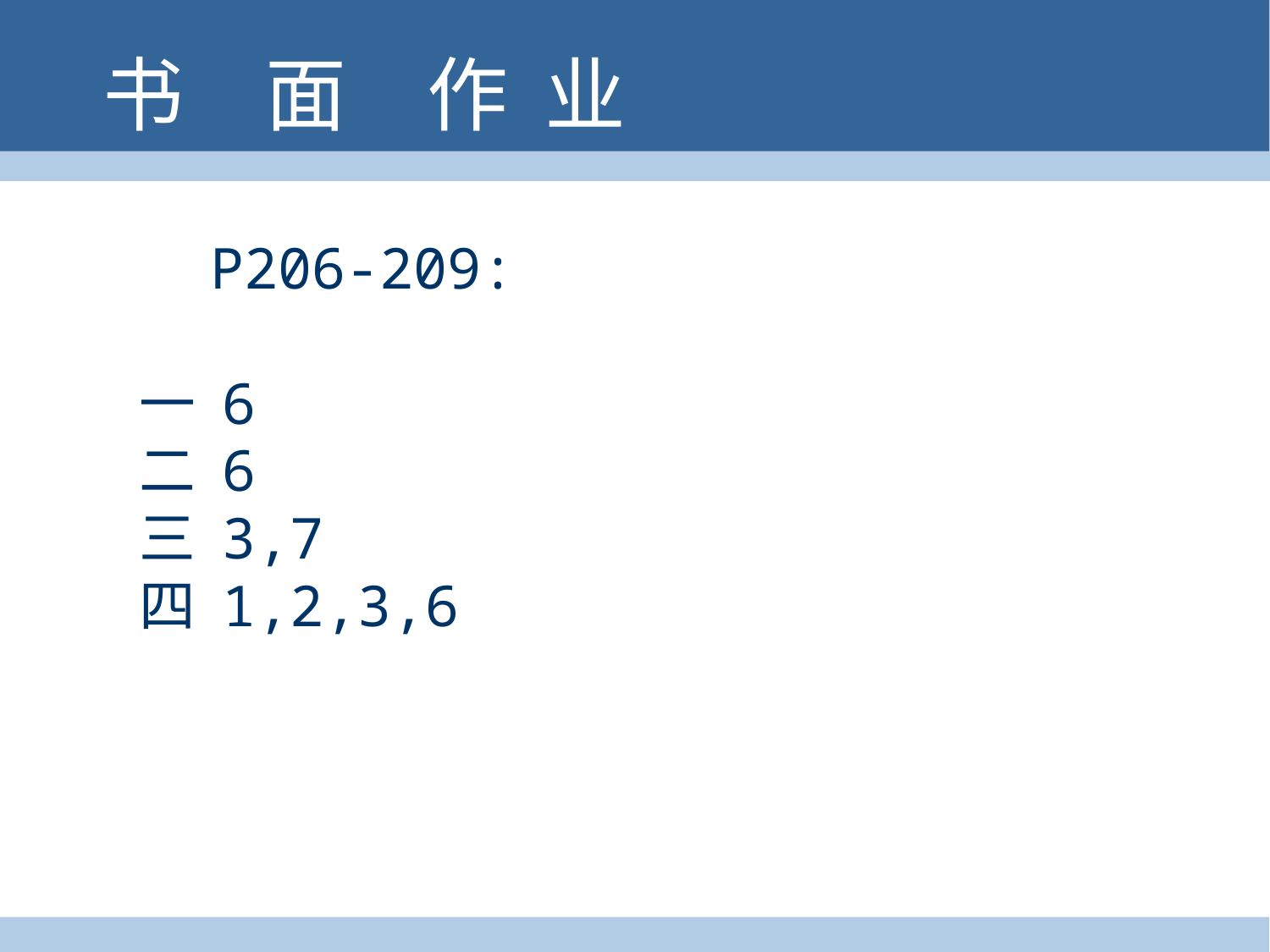

# 书　面　作  业
    P206-209:

    一 6
    二 6
    三 3,7
    四 1,2,3,6